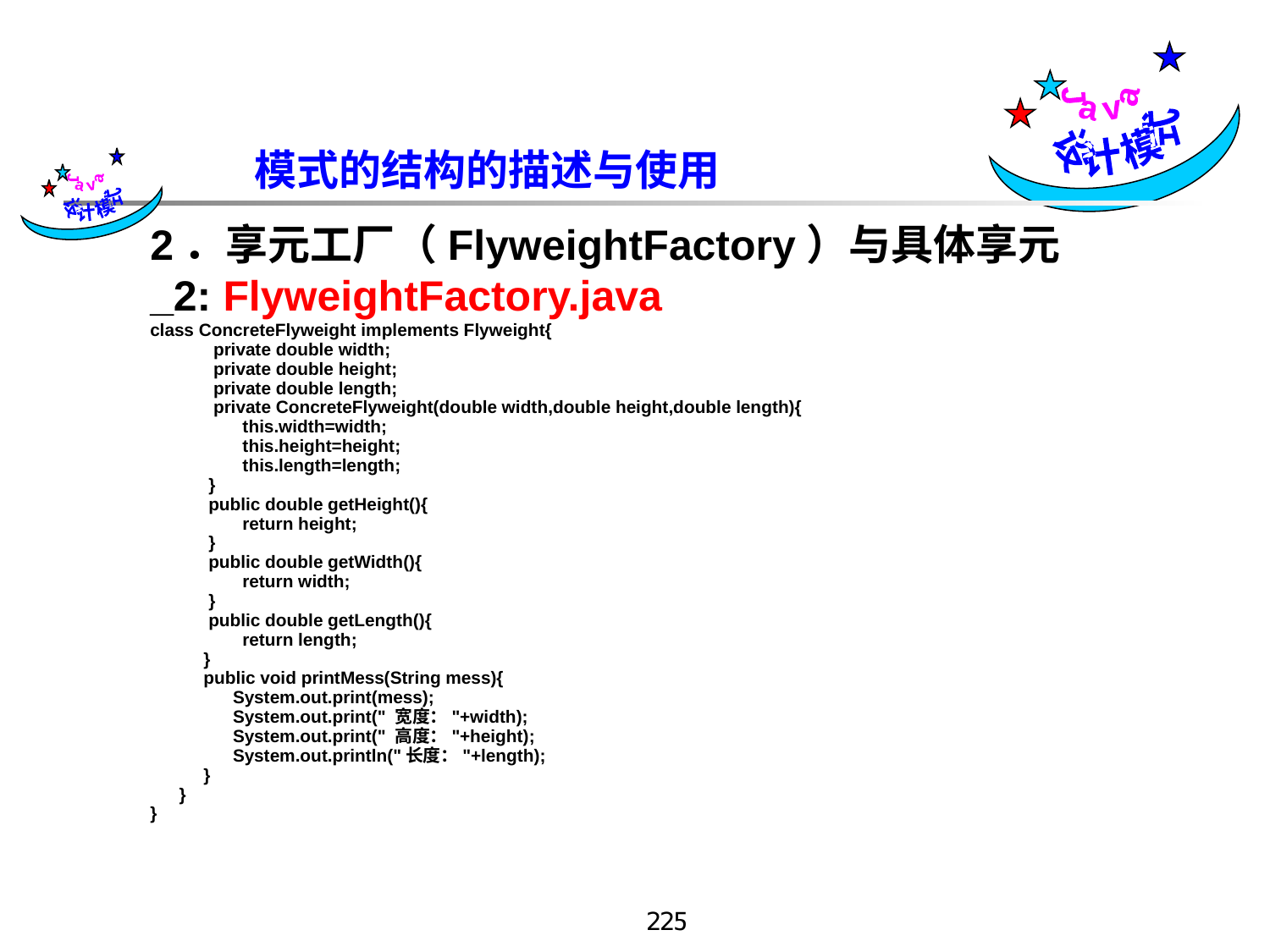

Java
设计模式

模式的结构的描述与使用

  Java
设计模式

2．享元工厂（FlyweightFactory）与具体享元_2: FlyweightFactory.java
class ConcreteFlyweight implements Flyweight{
             private double width;
             private double height;
             private double length;
             private ConcreteFlyweight(double width,double height,double length){
                   this.width=width;
                   this.height=height;
                   this.length=length;
            }
            public double getHeight(){
                   return height;
            }
            public double getWidth(){
                   return width;
            }
            public double getLength(){
                   return length;
           }
           public void printMess(String mess){
                 System.out.print(mess);
                 System.out.print(" 宽度："+width);
                 System.out.print(" 高度："+height);
                 System.out.println("长度："+length);
           }
      }
}

225